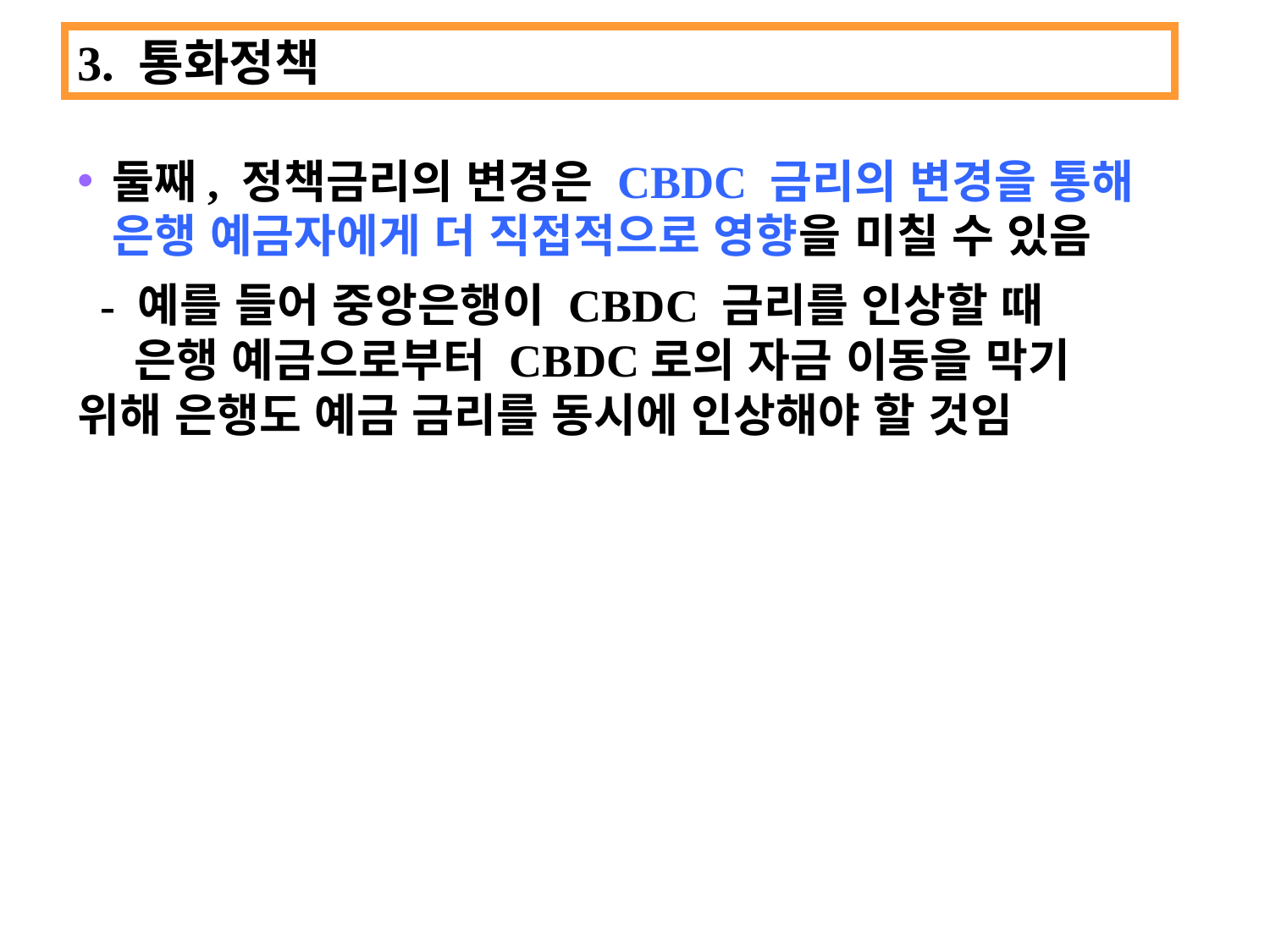

3. 통화정책
둘째, 정책금리의 변경은 CBDC 금리의 변경을 통해 은행 예금자에게 더 직접적으로 영향을 미칠 수 있음
  - 예를 들어 중앙은행이 CBDC 금리를 인상할 때     	    은행 예금으로부터 CBDC로의 자금 이동을 막기 	    위해 은행도 예금 금리를 동시에 인상해야 할 것임